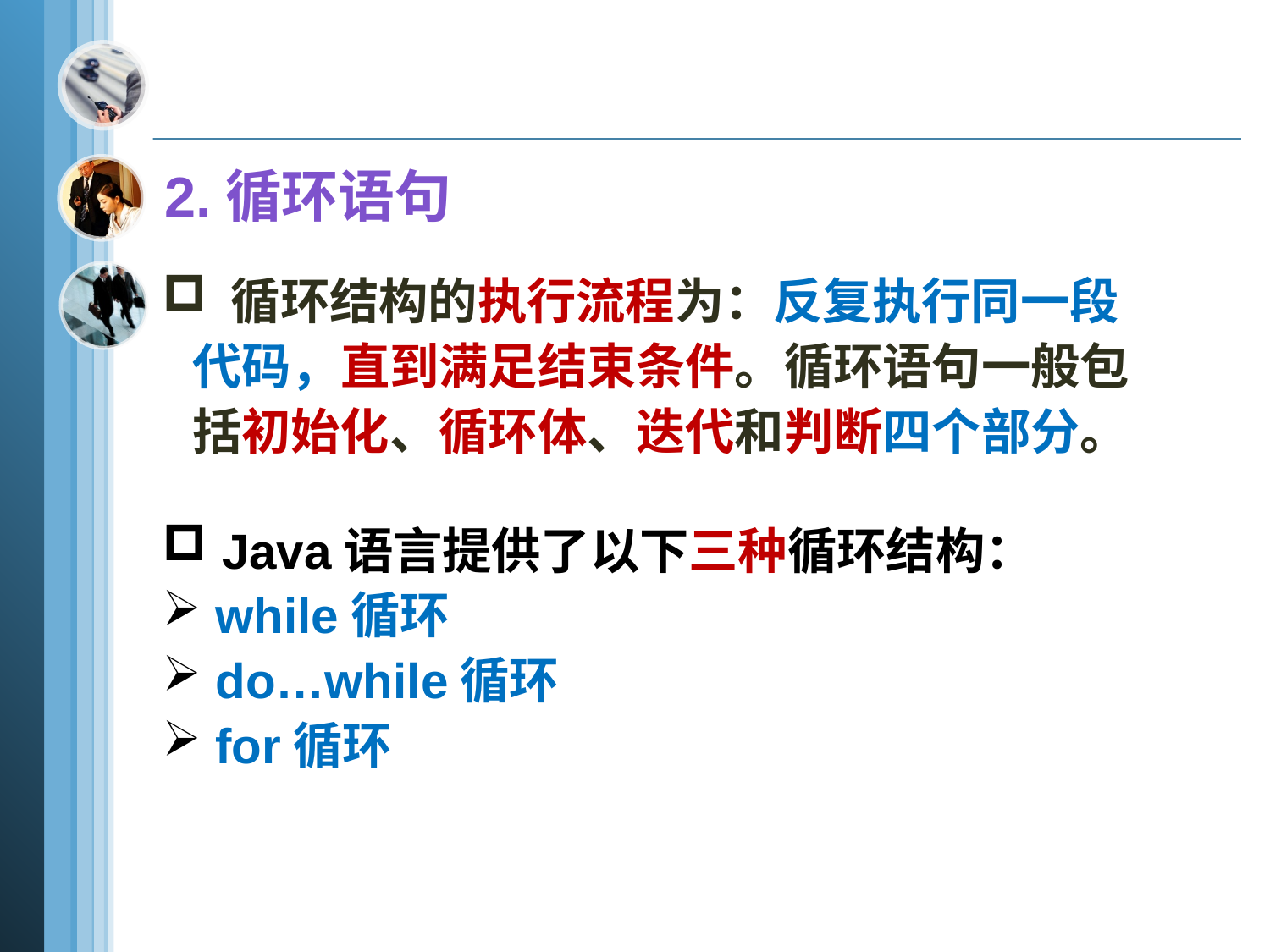

2.循环语句
 循环结构的执行流程为：反复执行同一段代码，直到满足结束条件。循环语句一般包括初始化、循环体、迭代和判断四个部分。
 Java语言提供了以下三种循环结构：
 while循环
 do…while循环
 for循环